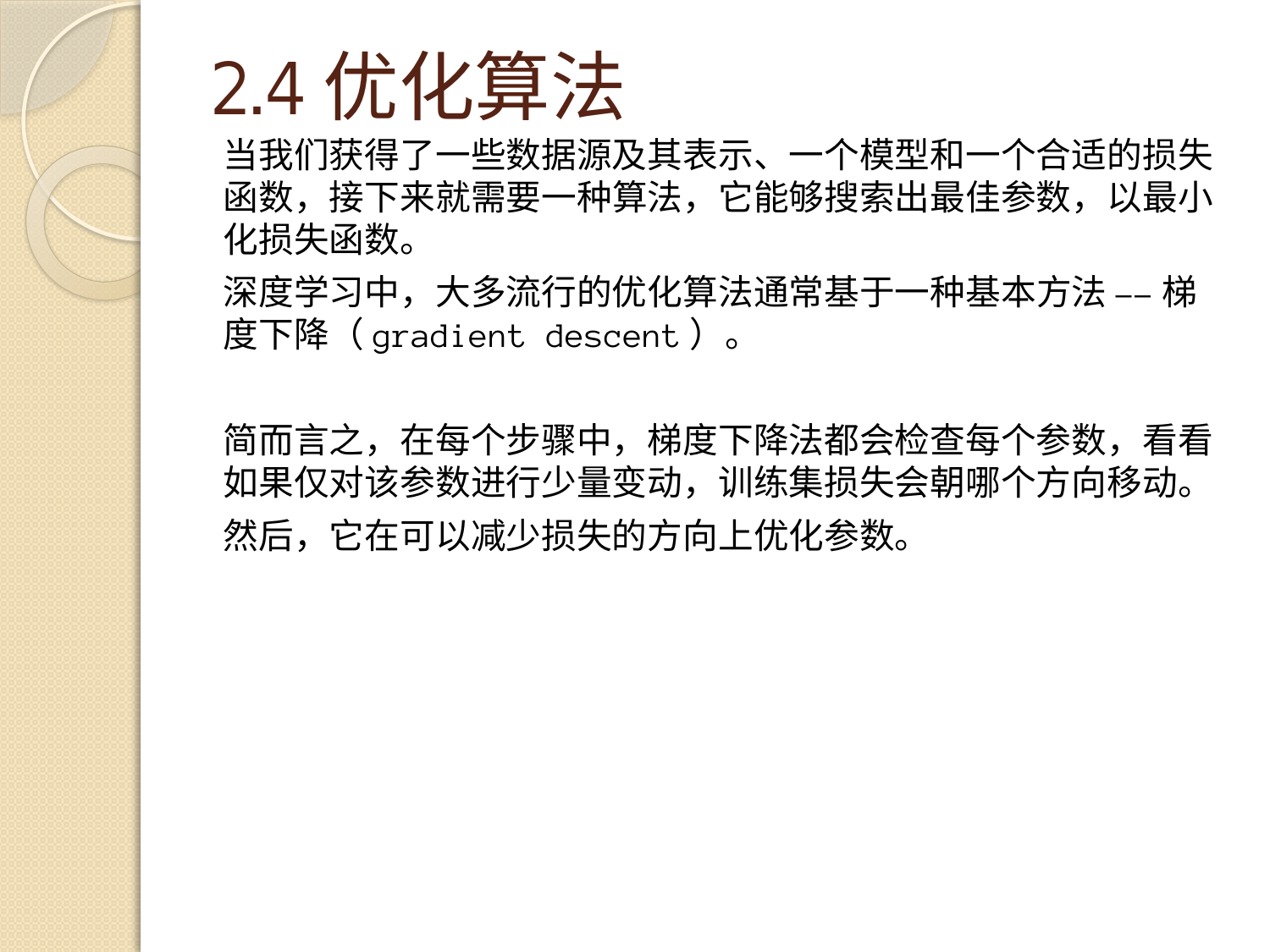

# 2.4优化算法
当我们获得了一些数据源及其表示、一个模型和一个合适的损失函数，接下来就需要一种算法，它能够搜索出最佳参数，以最小化损失函数。
深度学习中，大多流行的优化算法通常基于一种基本方法--梯度下降（gradient descent）。

简而言之，在每个步骤中，梯度下降法都会检查每个参数，看看如果仅对该参数进行少量变动，训练集损失会朝哪个方向移动。
然后，它在可以减少损失的方向上优化参数。